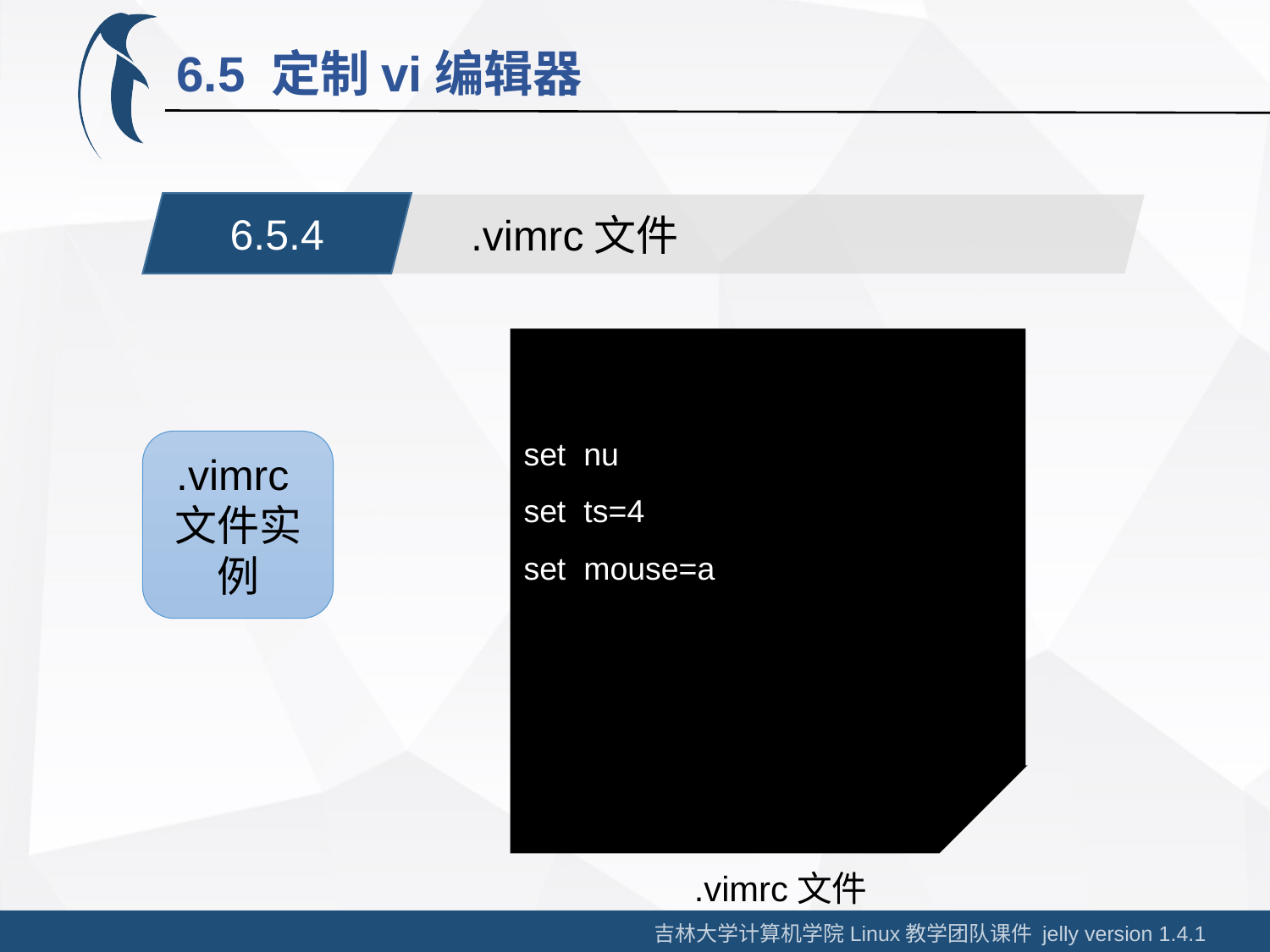

6.5 定制vi编辑器
6.5.4
.vimrc文件
set  nu
set  ts=4
set  mouse=a

.vimrc文件实例
.vimrc文件